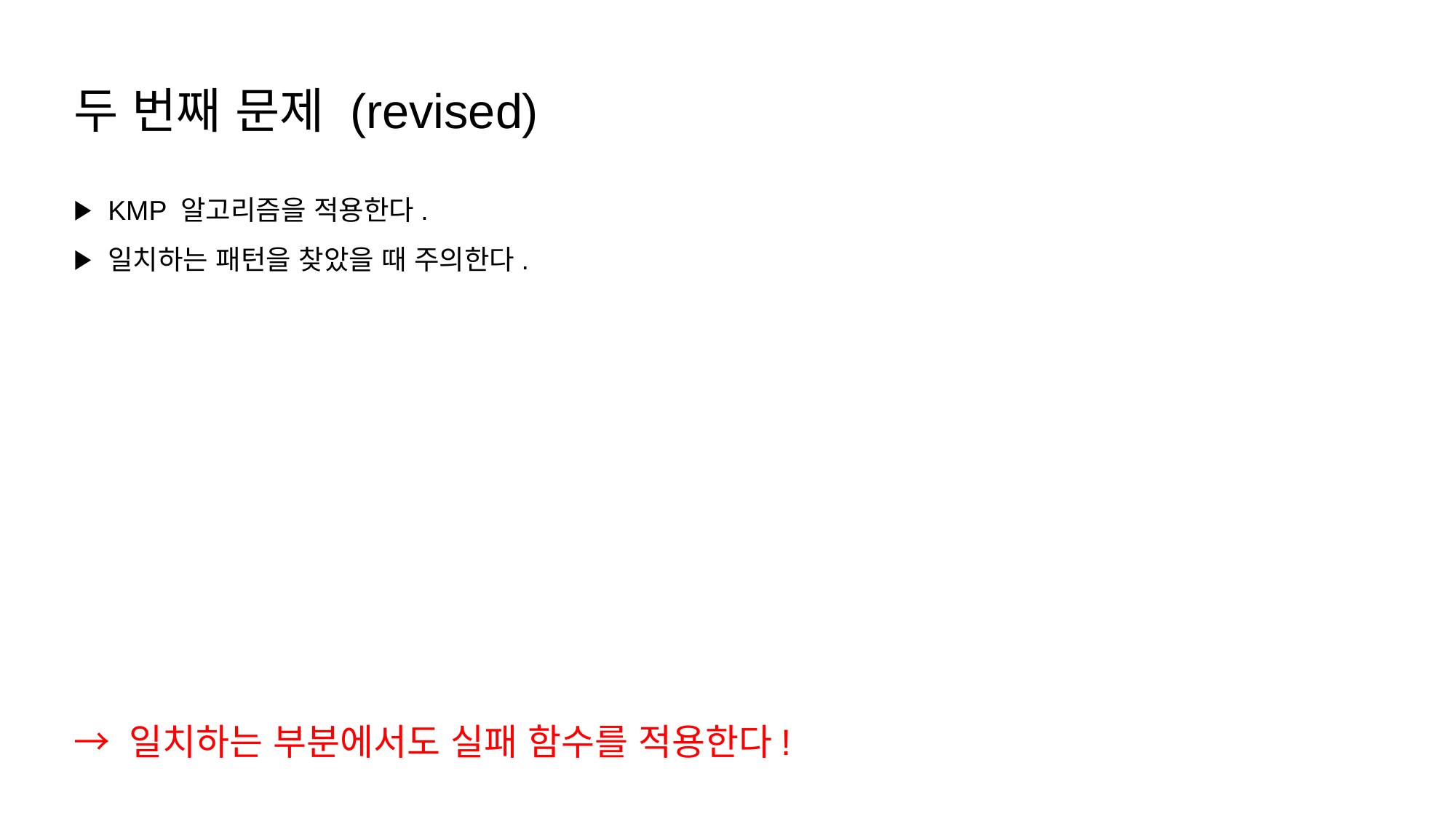

두 번째 문제 (revised)
KMP 알고리즘을 적용한다.
일치하는 패턴을 찾았을 때 주의한다.
→ 일치하는 부분에서도 실패 함수를 적용한다!